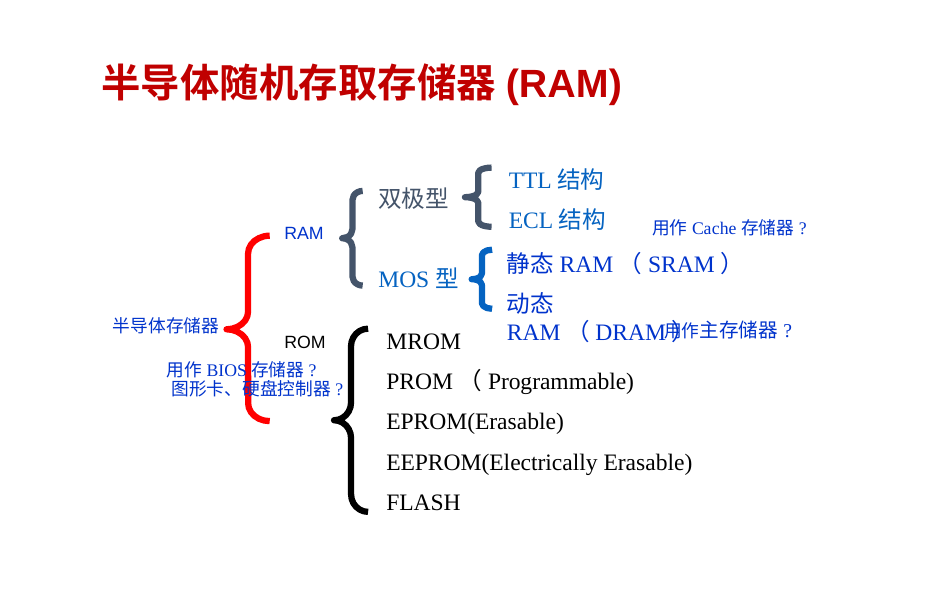

半导体随机存取存储器(RAM)
TTL结构
ECL结构

双极型

MOS型

RAM

ROM

静态RAM（SRAM）
动态RAM（DRAM）

半导体存储器
MROM
PROM（Programmable)
EPROM(Erasable)
EEPROM(Electrically Erasable)
FLASH

用作Cache存储器?
用作主存储器?
用作BIOS存储器?
 图形卡、硬盘控制器?